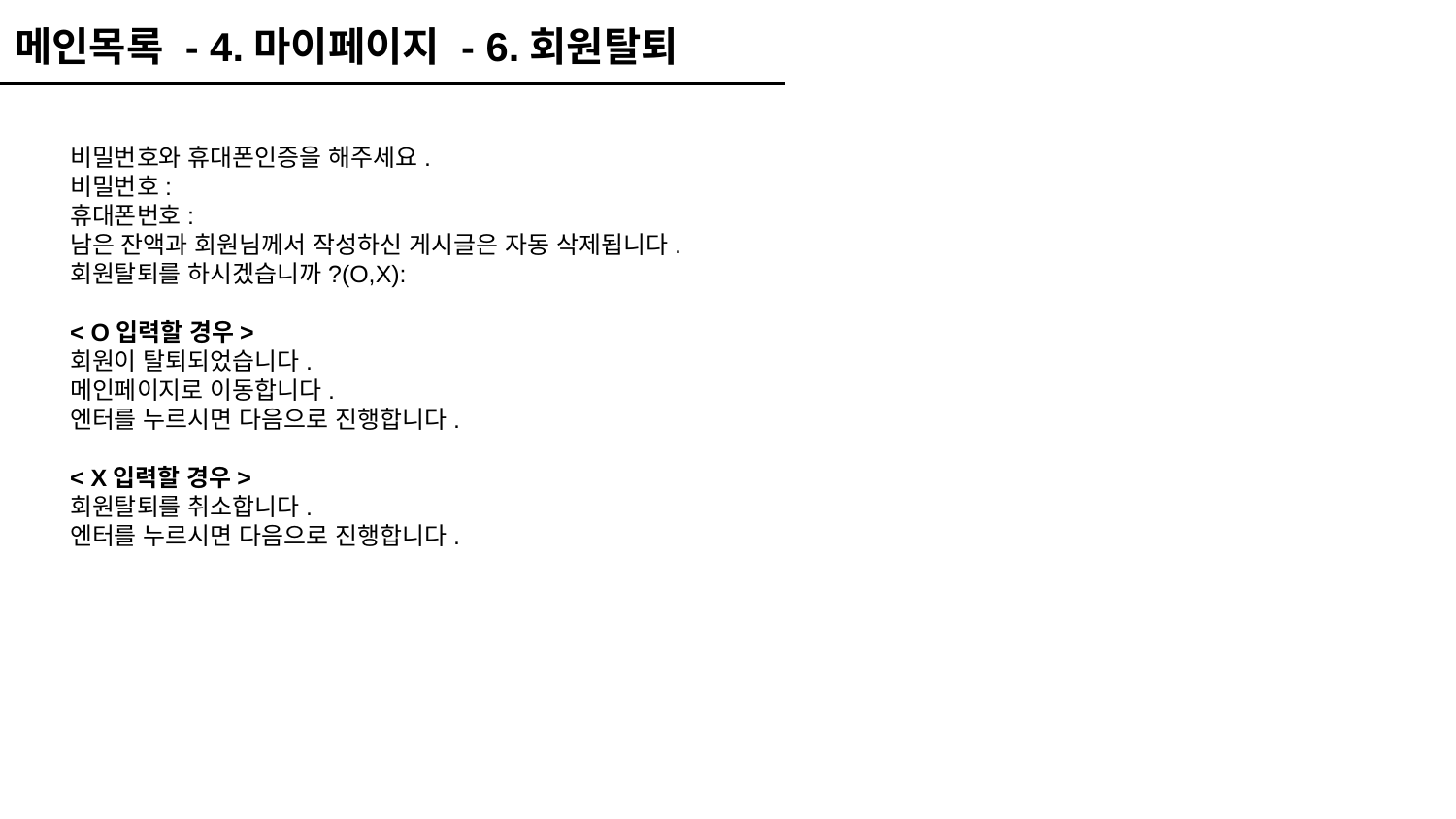

메인목록 - 4.마이페이지 - 6.회원탈퇴
비밀번호와 휴대폰인증을 해주세요.
비밀번호:
휴대폰번호:
남은 잔액과 회원님께서 작성하신 게시글은 자동 삭제됩니다.
회원탈퇴를 하시겠습니까?(O,X):

< O입력할 경우>
회원이 탈퇴되었습니다.
메인페이지로 이동합니다.
엔터를 누르시면 다음으로 진행합니다.

< X입력할 경우>
회원탈퇴를 취소합니다.
엔터를 누르시면 다음으로 진행합니다.